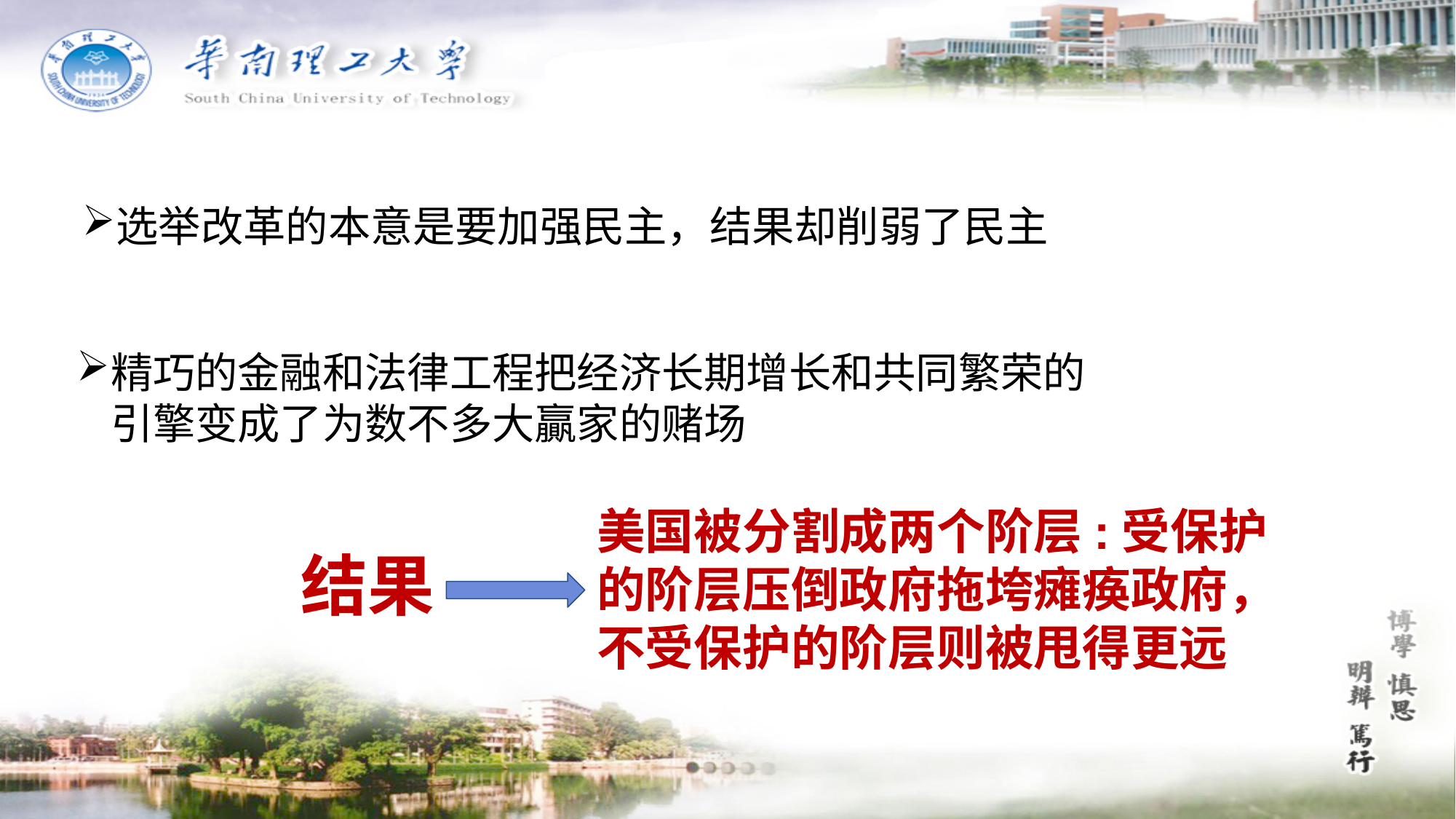

选举改革的本意是要加强民主，结果却削弱了民主
精巧的金融和法律工程把经济长期增长和共同繁荣的引擎变成了为数不多大贏家的赌场
美国被分割成两个阶层:受保护的阶层压倒政府拖垮瘫痪政府，不受保护的阶层则被甩得更远
结果